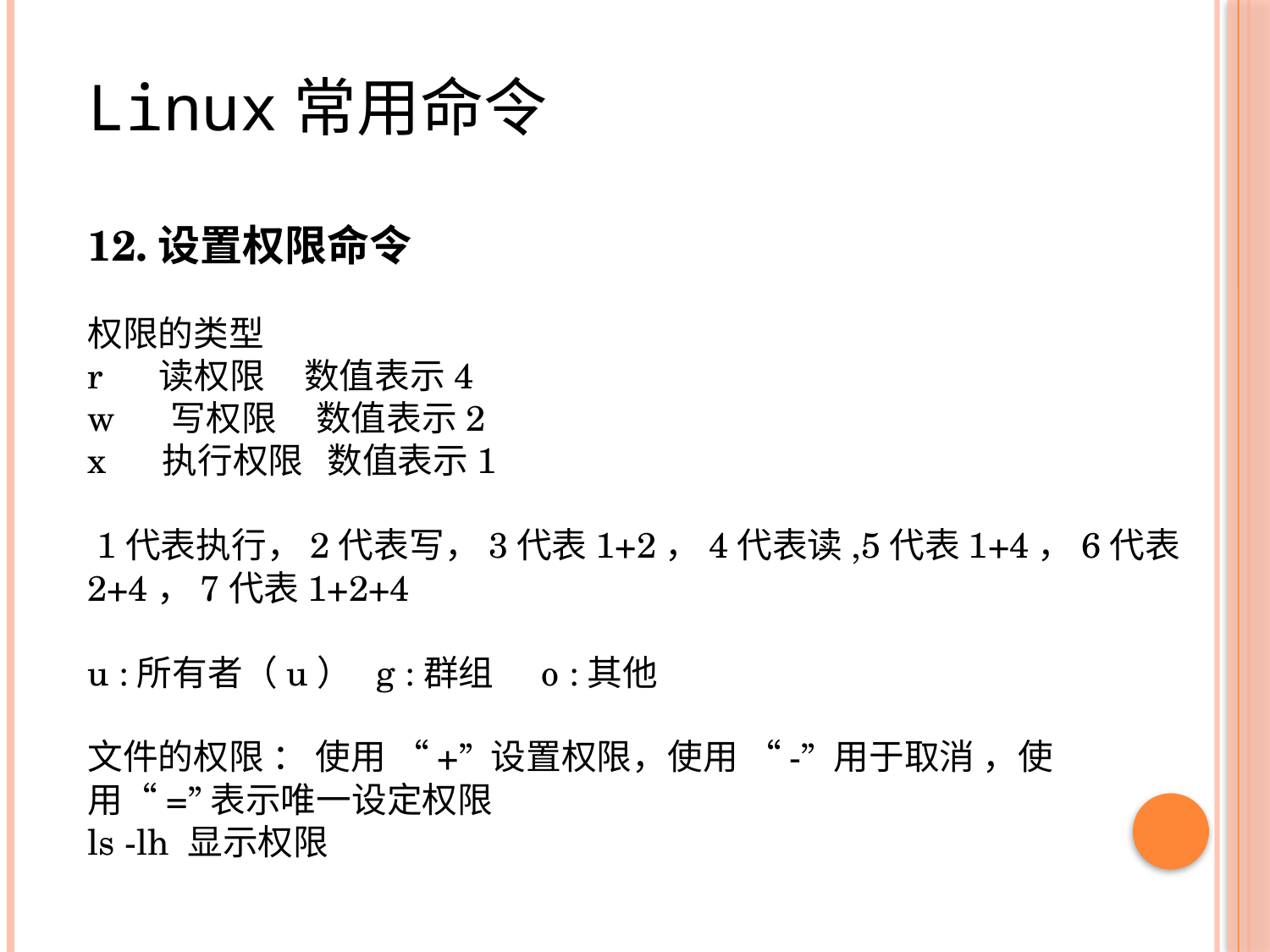

Linux常用命令

12.设置权限命令

权限的类型
r    读权限     数值表示4
w    写权限     数值表示2
x    执行权限   数值表示1

 1代表执行，2代表写，3代表1+2，4代表读,5代表1+4，6代表2+4，7代表1+2+4

u :所有者（u）  g :群组     o :其他

文件的权限 ： 使用 “+” 设置权限，使用 “-” 用于取消 ，使用“=”表示唯一设定权限
ls -lh 显示权限